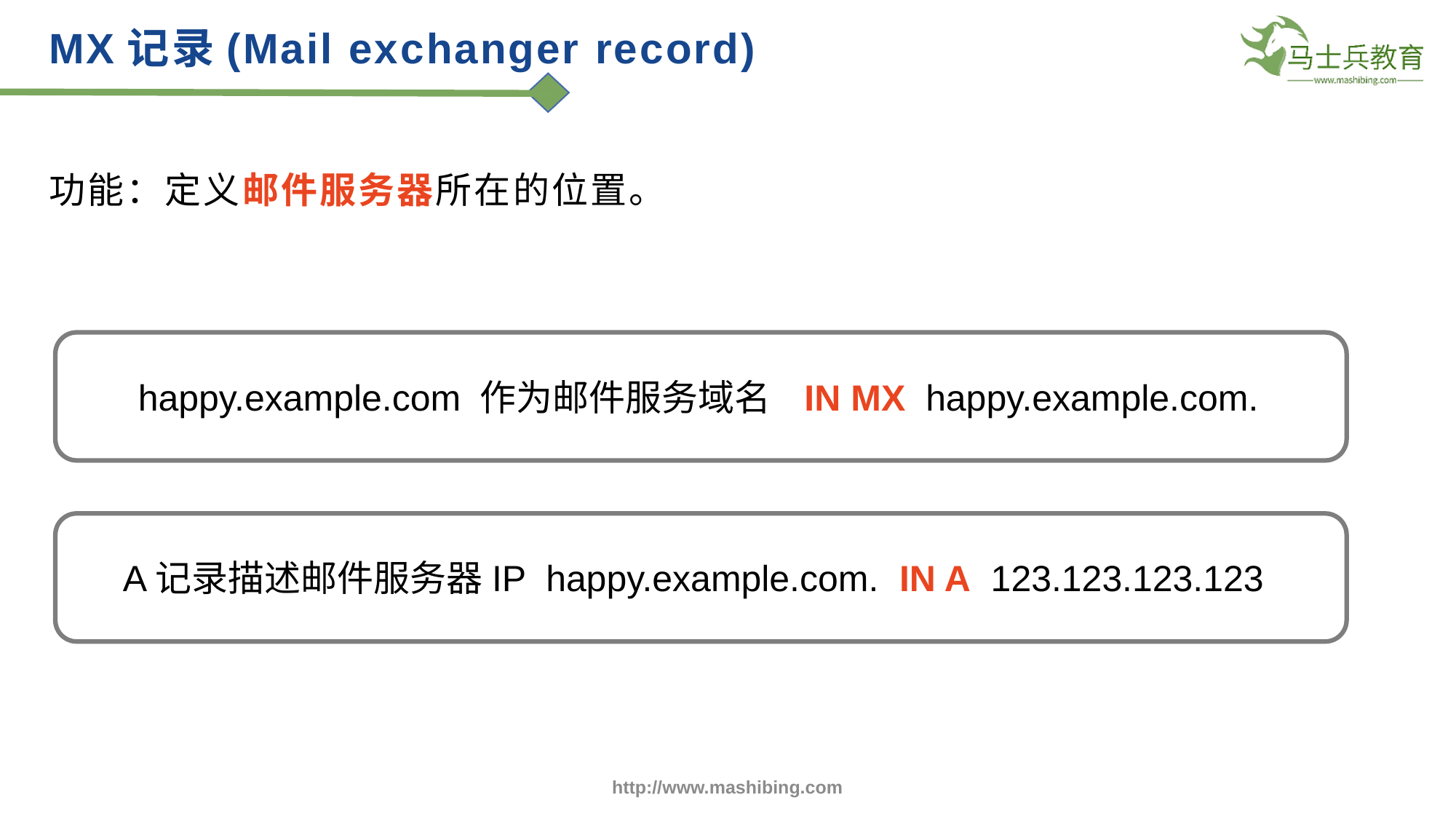

MX记录(Mail exchanger record)
功能：定义邮件服务器所在的位置。

happy.example.com 作为邮件服务域名   IN MX  happy.example.com.

A记录描述邮件服务器IP  happy.example.com.  IN A  123.123.123.123